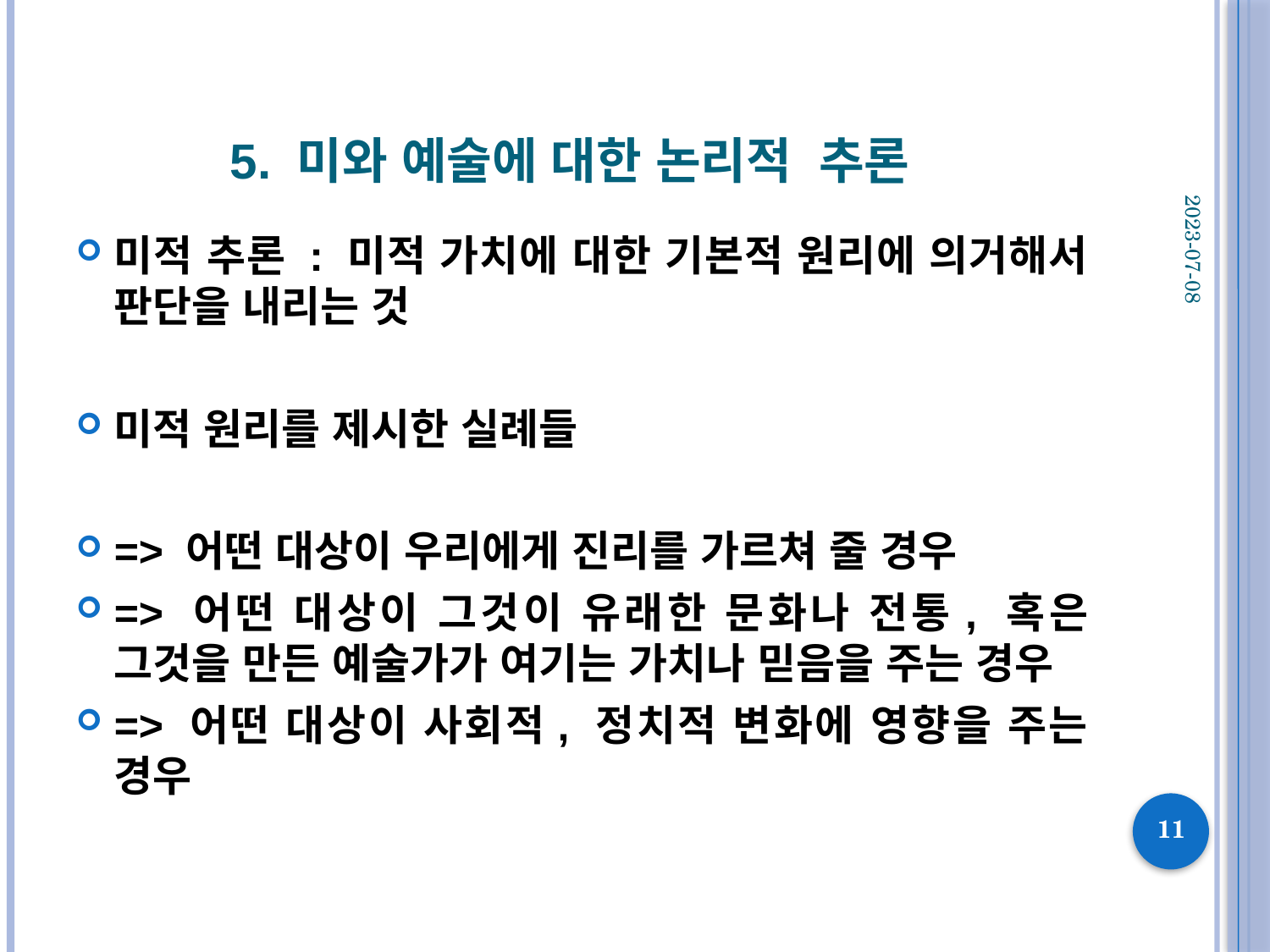

# 5. 미와 예술에 대한 논리적  추론
2023-07-08
미적 추론 : 미적 가치에 대한 기본적 원리에 의거해서 판단을 내리는 것

미적 원리를 제시한 실례들

=> 어떤 대상이 우리에게 진리를 가르쳐 줄 경우
=> 어떤 대상이 그것이 유래한 문화나 전통, 혹은 그것을 만든 예술가가 여기는 가치나 믿음을 주는 경우
=> 어떤 대상이 사회적, 정치적 변화에 영향을 주는 경우
11